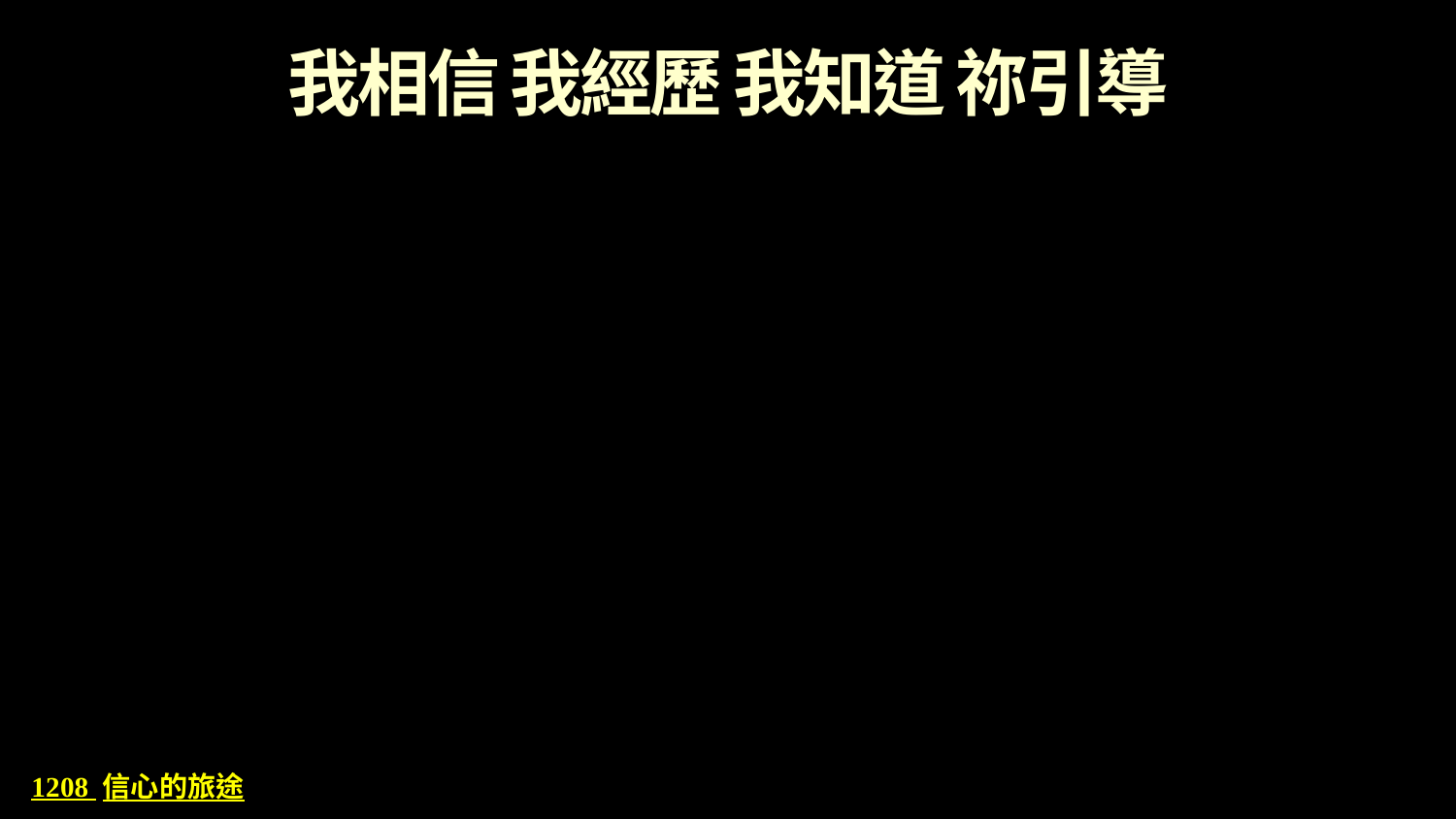

# 我相信 我經歷 我知道 祢引導
1208 信心的旅途